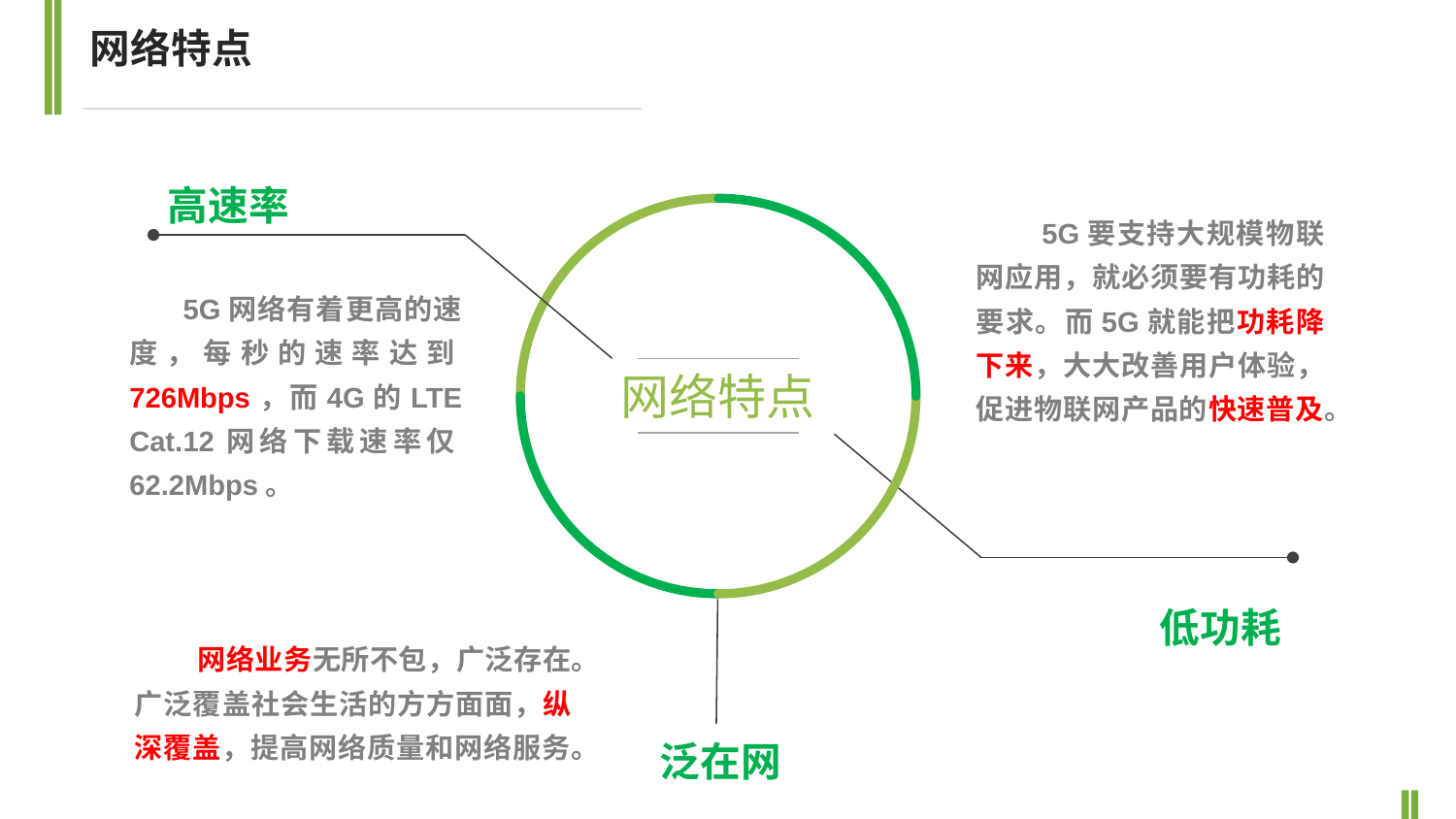

网络特点
高速率

       5G要支持大规模物联网应用，就必须要有功耗的要求。而5G就能把功耗降下来，大大改善用户体验，促进物联网产品的快速普及。

      5G网络有着更高的速度，每秒的速率达到726Mbps，而4G的LTE Cat.12网络下载速率仅62.2Mbps。
网络特点
低功耗
        网络业务无所不包，广泛存在。广泛覆盖社会生活的方方面面，纵深覆盖，提高网络质量和网络服务。
泛在网